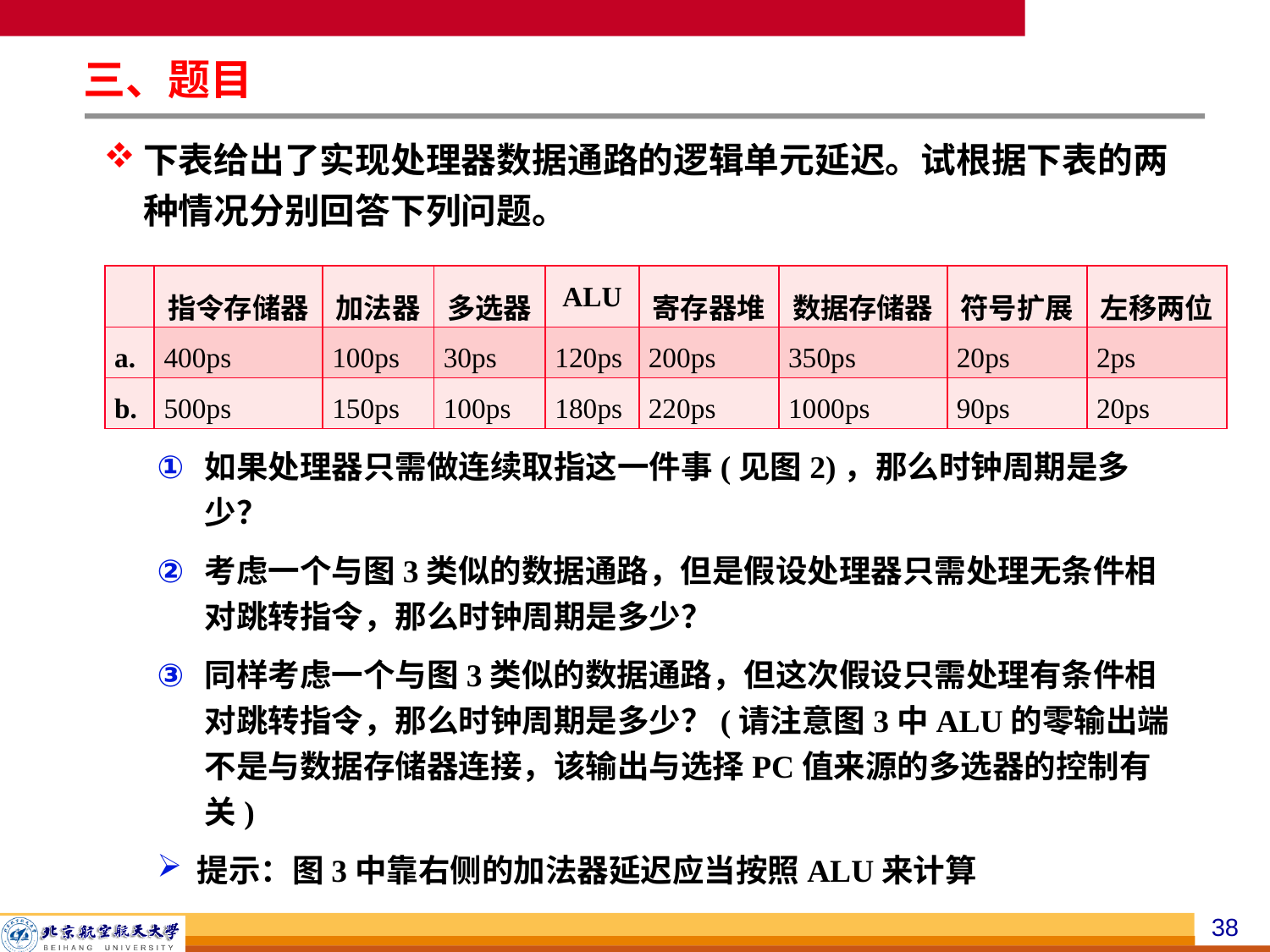

三、题目
下表给出了实现处理器数据通路的逻辑单元延迟。试根据下表的两种情况分别回答下列问题。

如果处理器只需做连续取指这一件事(见图2)，那么时钟周期是多少？
考虑一个与图3类似的数据通路，但是假设处理器只需处理无条件相对跳转指令，那么时钟周期是多少？
同样考虑一个与图3类似的数据通路，但这次假设只需处理有条件相对跳转指令，那么时钟周期是多少？(请注意图3中ALU的零输出端不是与数据存储器连接，该输出与选择PC值来源的多选器的控制有关)
提示：图3中靠右侧的加法器延迟应当按照ALU来计算
|  | 指令存储器 | 加法器 | 多选器 | ALU | 寄存器堆 | 数据存储器 | 符号扩展 | 左移两位 |
| --- | --- | --- | --- | --- | --- | --- | --- | --- |
| a. | 400ps | 100ps | 30ps | 120ps | 200ps | 350ps | 20ps | 2ps |
| b. | 500ps | 150ps | 100ps | 180ps | 220ps | 1000ps | 90ps | 20ps |